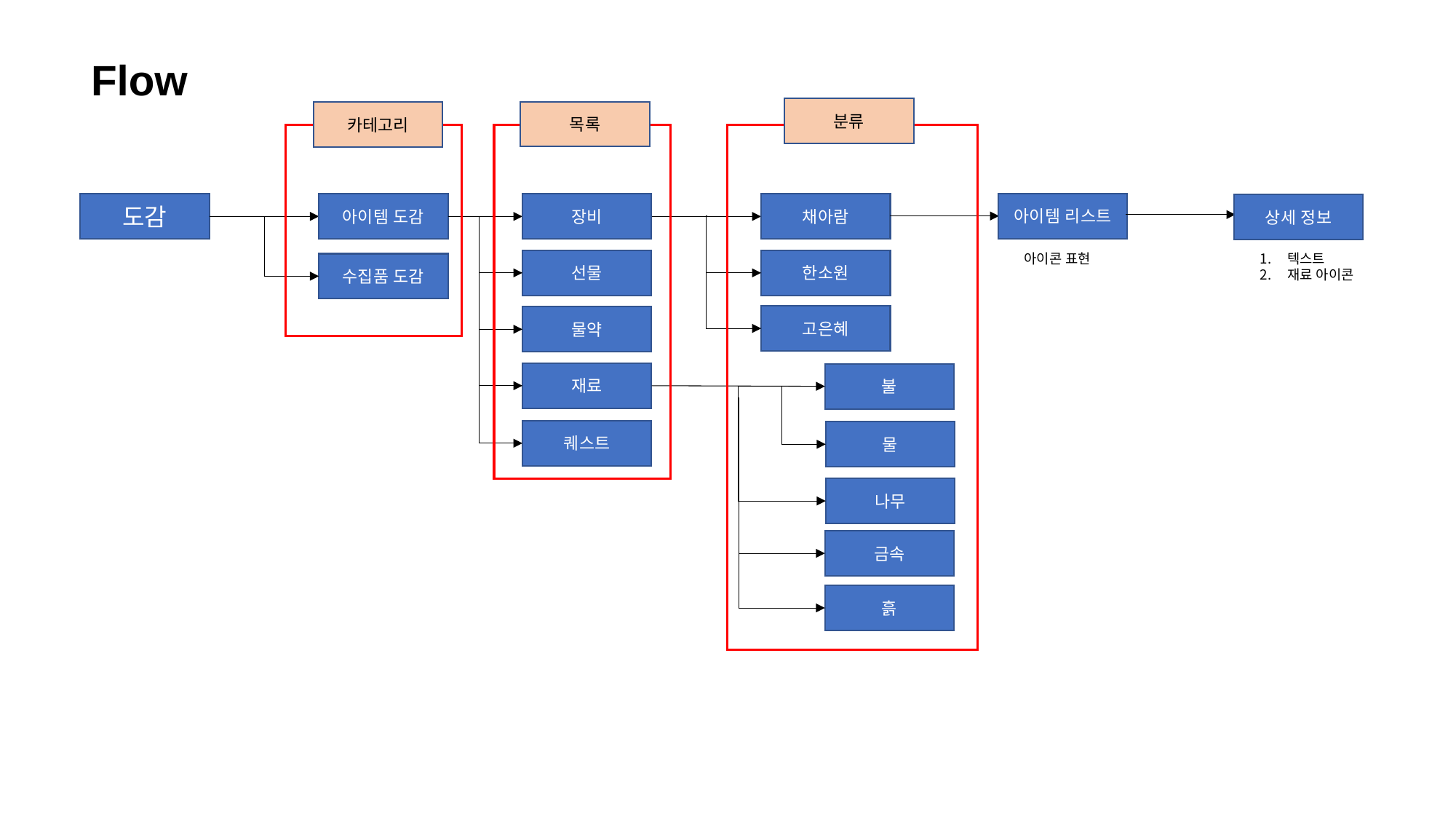

Flow
분류
목록
카테고리

아이템 리스트
장비
채아람
아이템 도감
도감
상세 정보
아이콘 표현
텍스트
재료 아이콘
선물
한소원
수집품 도감
고은혜
물약
재료
불
퀘스트
물
나무
금속
흙